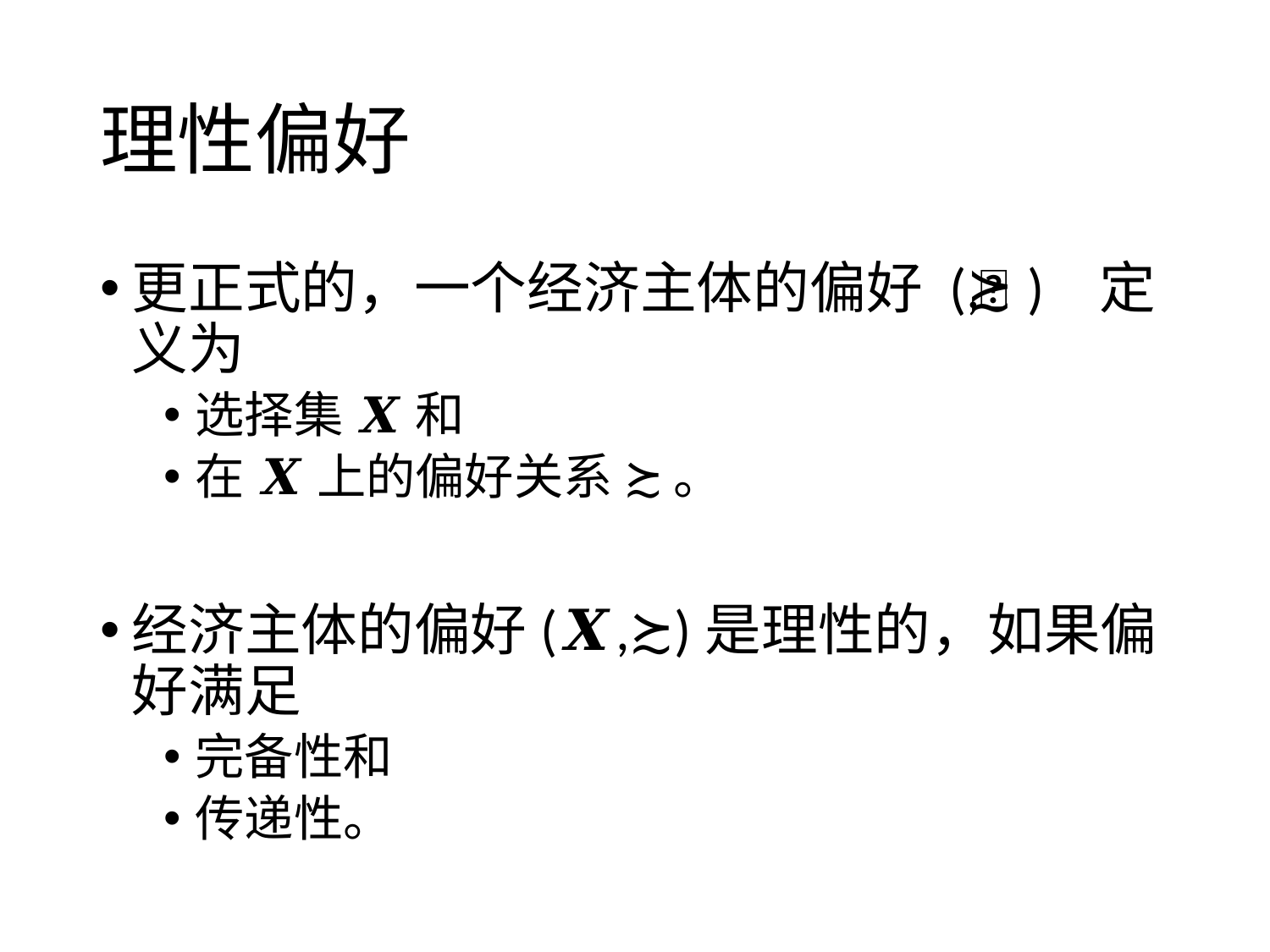

# 理性偏好
更正式的，一个经济主体的偏好 (𝑿,≿) 定义为
选择集 𝑿 和
在 𝑿 上的偏好关系 ≿ 。

经济主体的偏好(𝑿,≿)是理性的，如果偏好满足
完备性和
传递性。